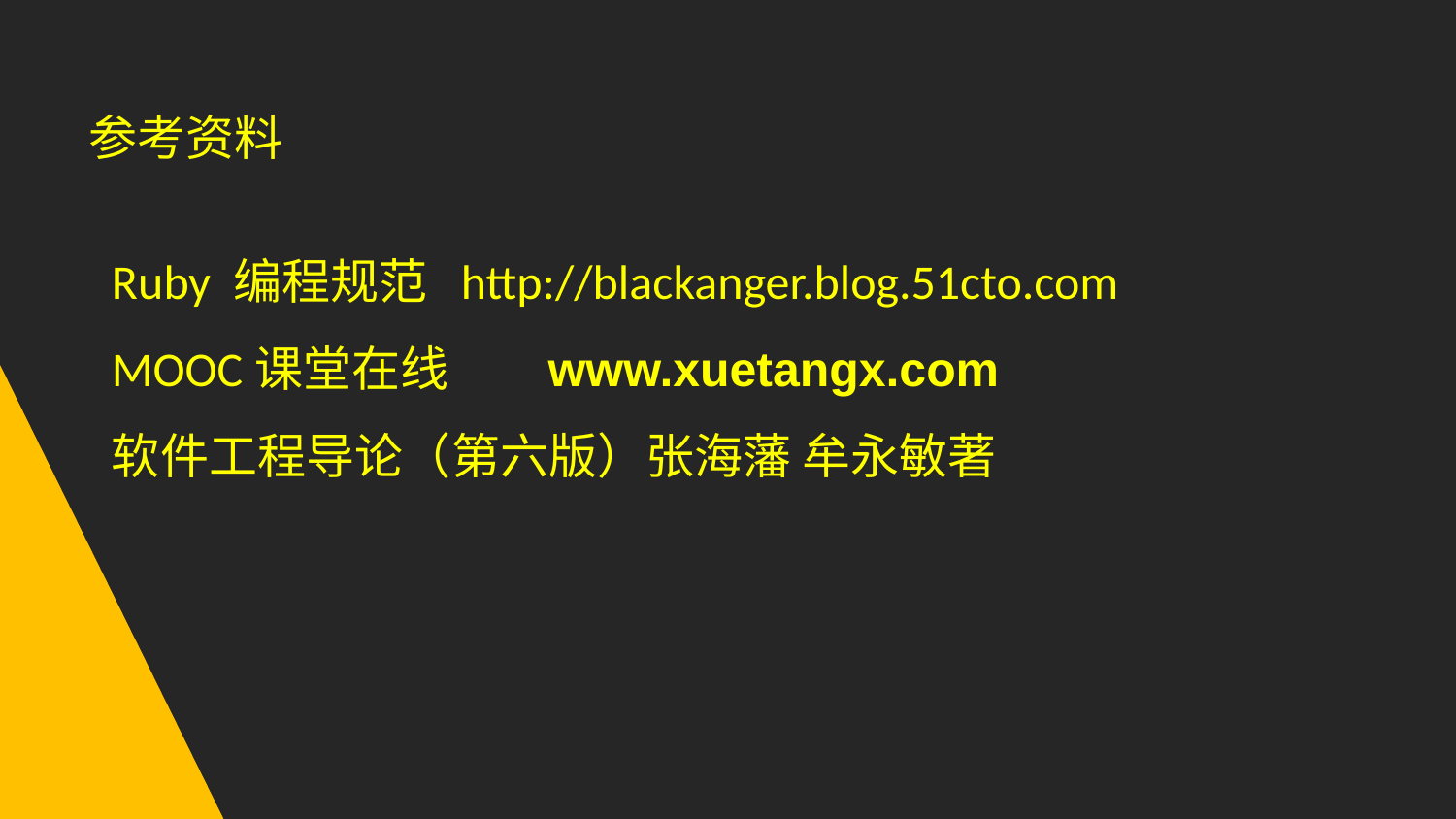

参考资料
Ruby 编程规范  http://blackanger.blog.51cto.com
MOOC课堂在线        www.xuetangx.com
软件工程导论（第六版）张海藩 牟永敏著